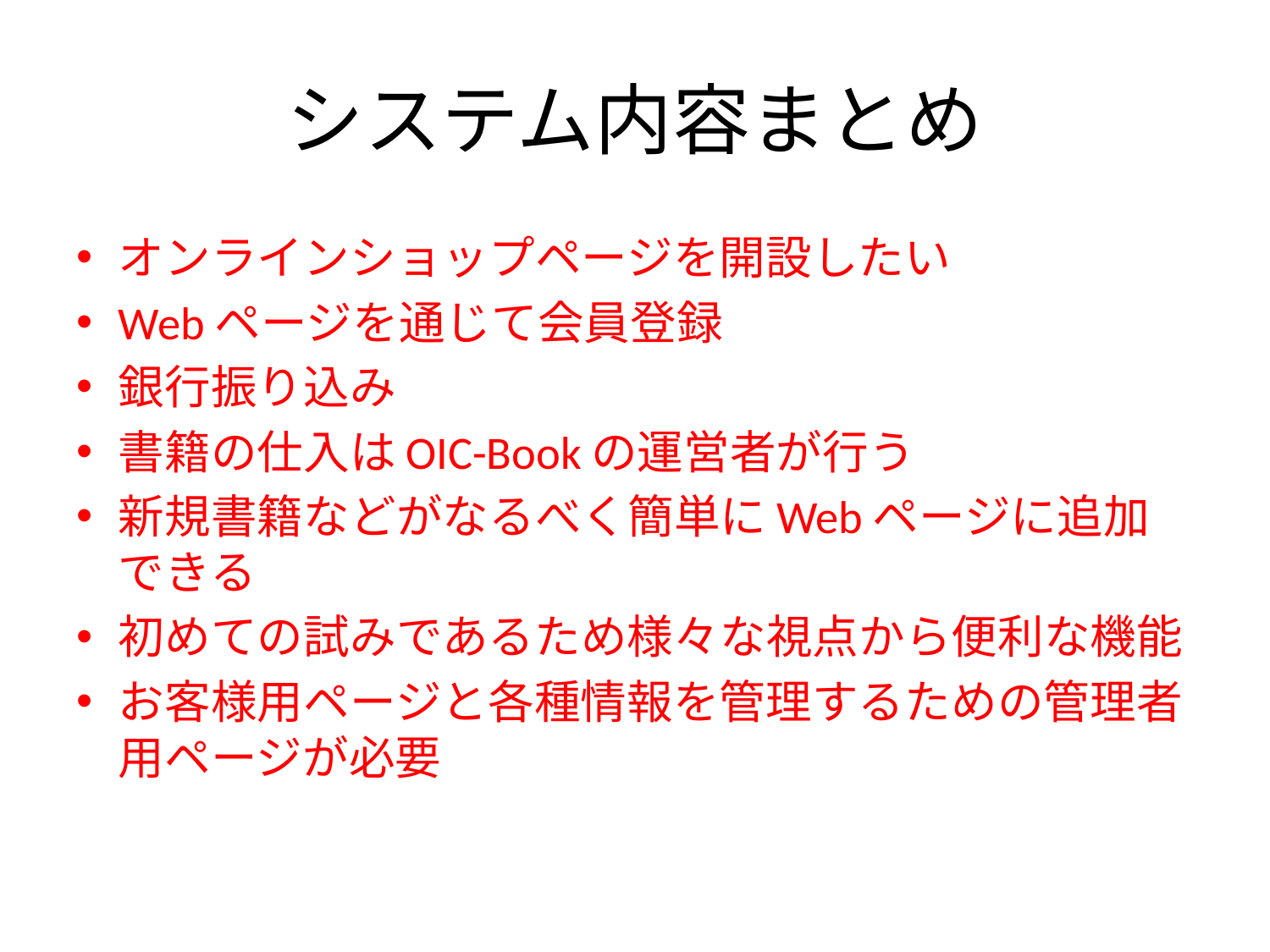

# システム内容まとめ
オンラインショップページを開設したい
Webページを通じて会員登録
銀行振り込み
書籍の仕入はOIC-Bookの運営者が行う
新規書籍などがなるべく簡単にWebページに追加できる
初めての試みであるため様々な視点から便利な機能
お客様用ページと各種情報を管理するための管理者用ページが必要